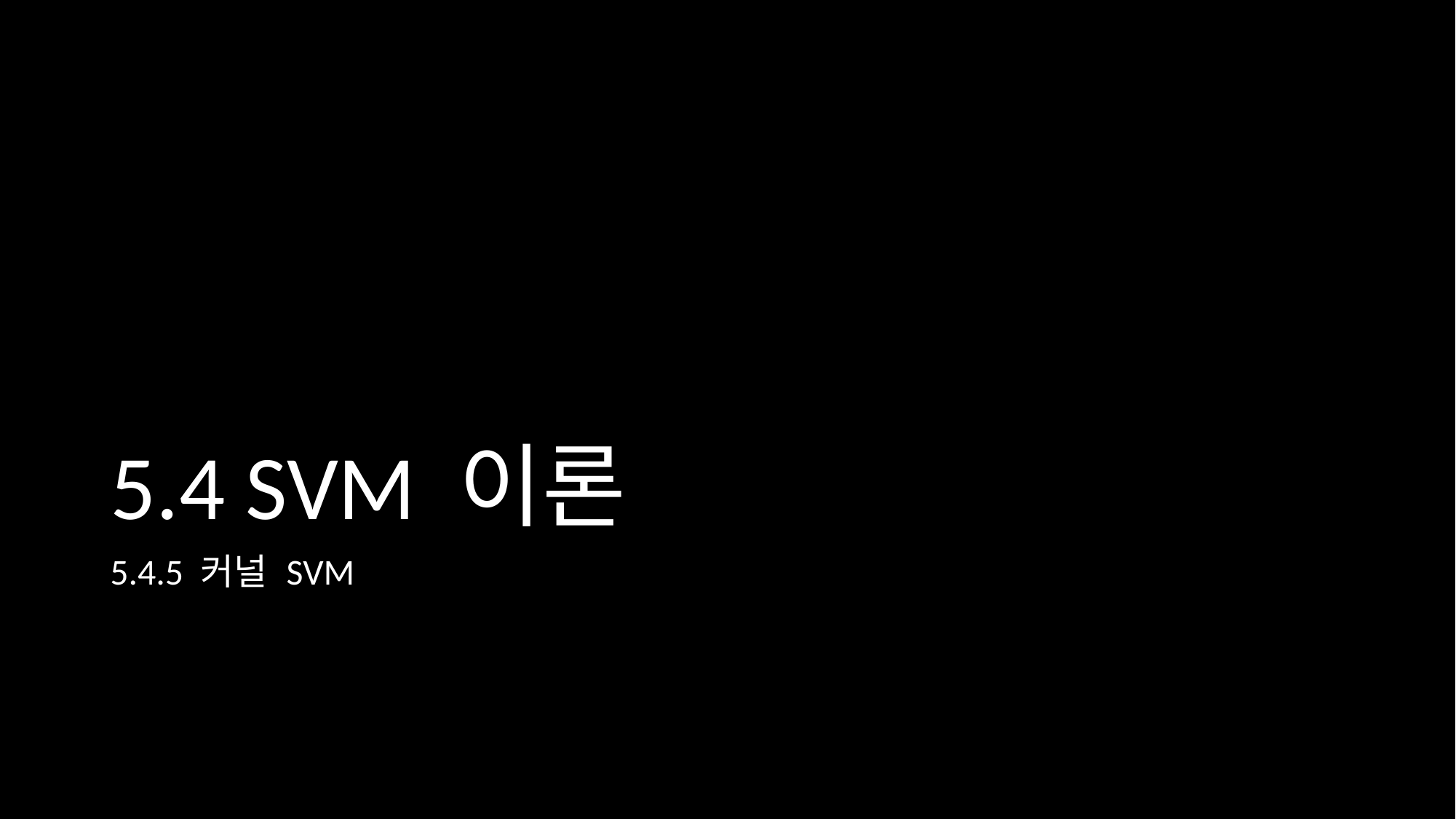

# 5.4 SVM 이론
5.4.5 커널 SVM